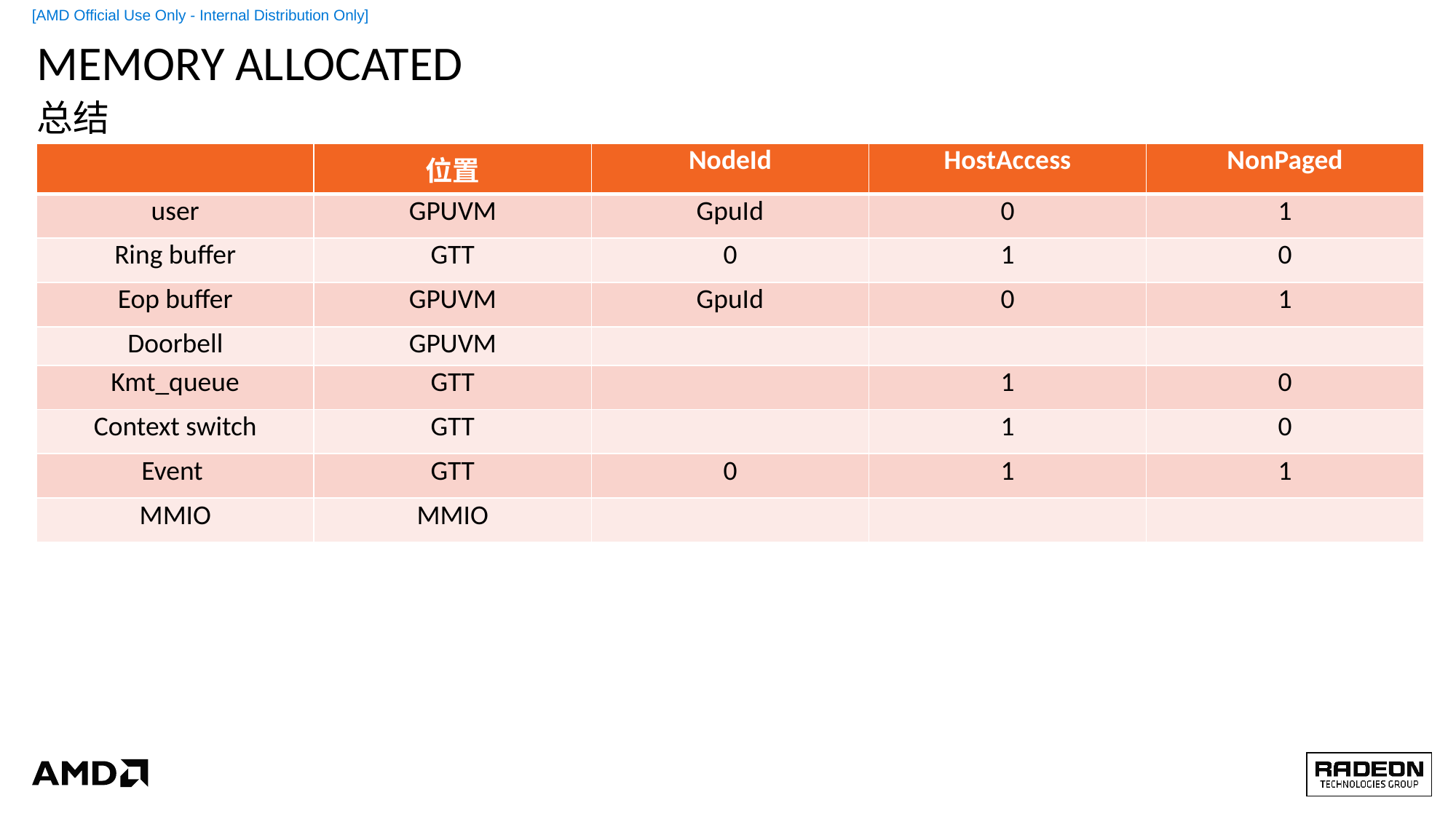

# Memory allocated
总结
|  | 位置 | NodeId | HostAccess | NonPaged |
| --- | --- | --- | --- | --- |
| user | GPUVM | GpuId | 0 | 1 |
| Ring buffer | GTT | 0 | 1 | 0 |
| Eop buffer | GPUVM | GpuId | 0 | 1 |
| Doorbell | GPUVM |  |  |  |
| Kmt\_queue | GTT |  | 1 | 0 |
| Context switch | GTT |  | 1 | 0 |
| Event | GTT | 0 | 1 | 1 |
| MMIO | MMIO |  |  |  |